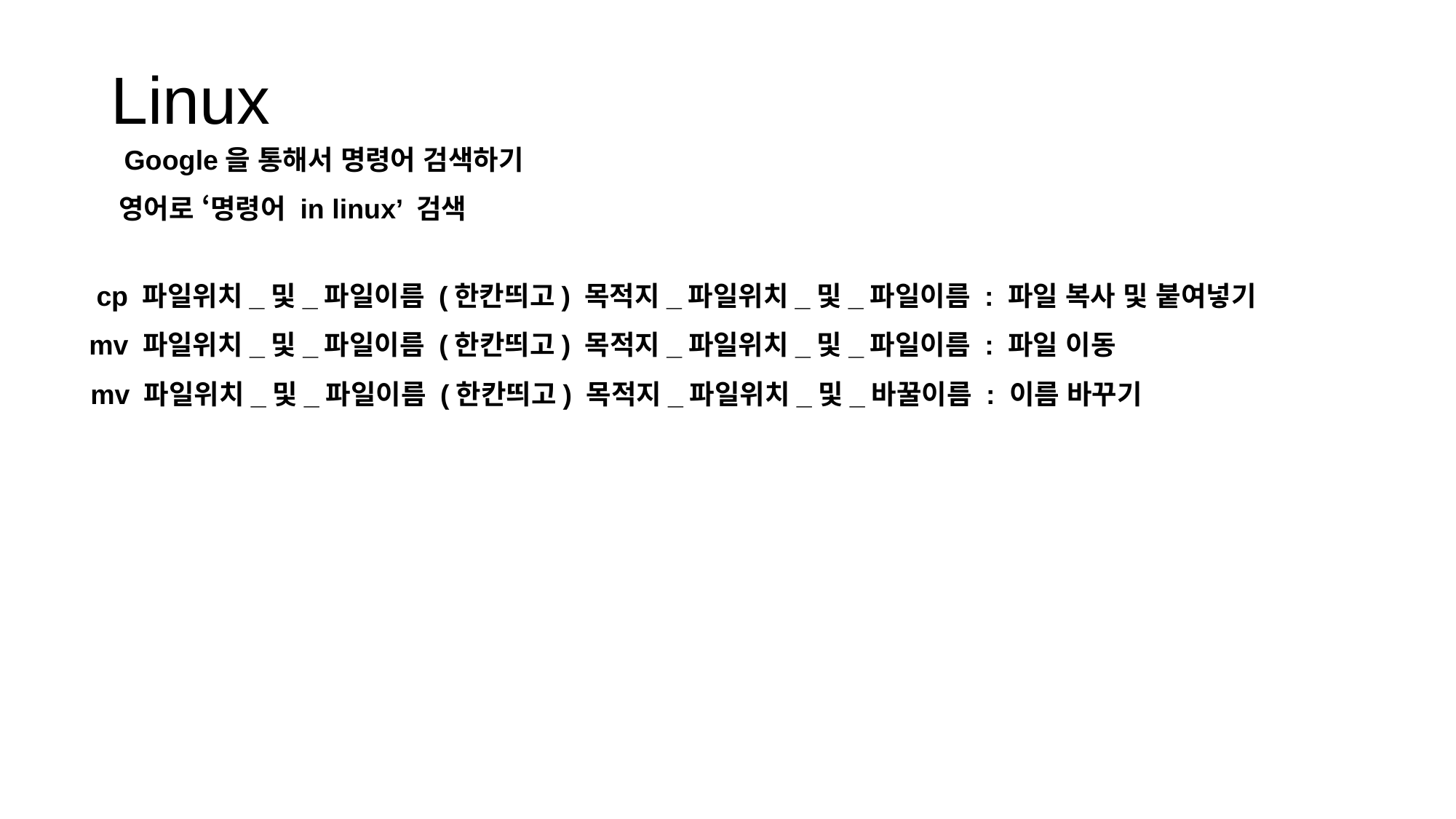

# Linux
Google을 통해서 명령어 검색하기
영어로 ‘명령어 in linux’ 검색
cp 파일위치_및_파일이름 (한칸띄고) 목적지_파일위치_및_파일이름 : 파일 복사 및 붙여넣기
mv 파일위치_및_파일이름 (한칸띄고) 목적지_파일위치_및_파일이름 : 파일 이동
mv 파일위치_및_파일이름 (한칸띄고) 목적지_파일위치_및_바꿀이름 : 이름 바꾸기